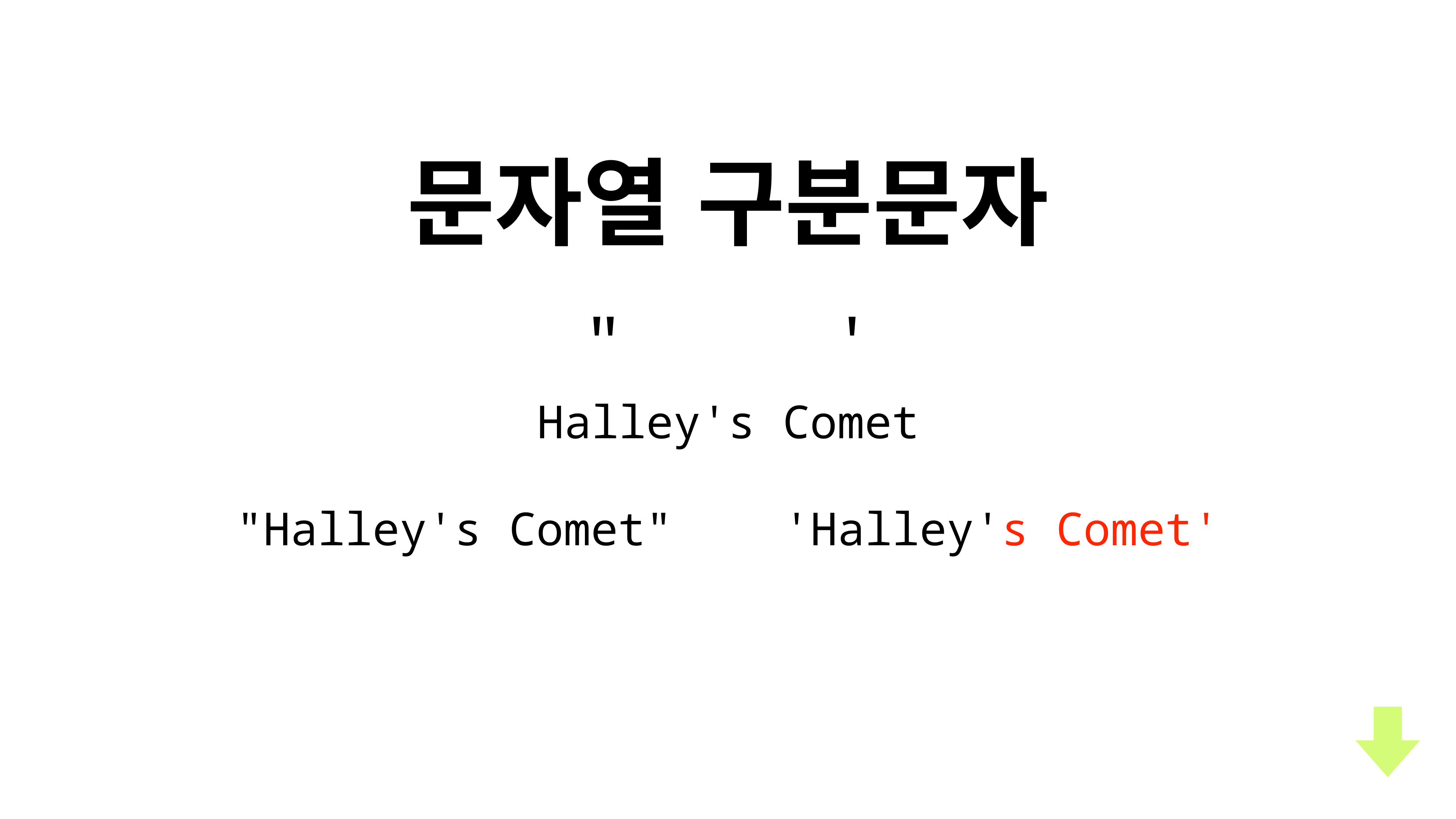

문자열 구분문자
"
'
Halley's Comet
"Halley's Comet"
'Halley's Comet'